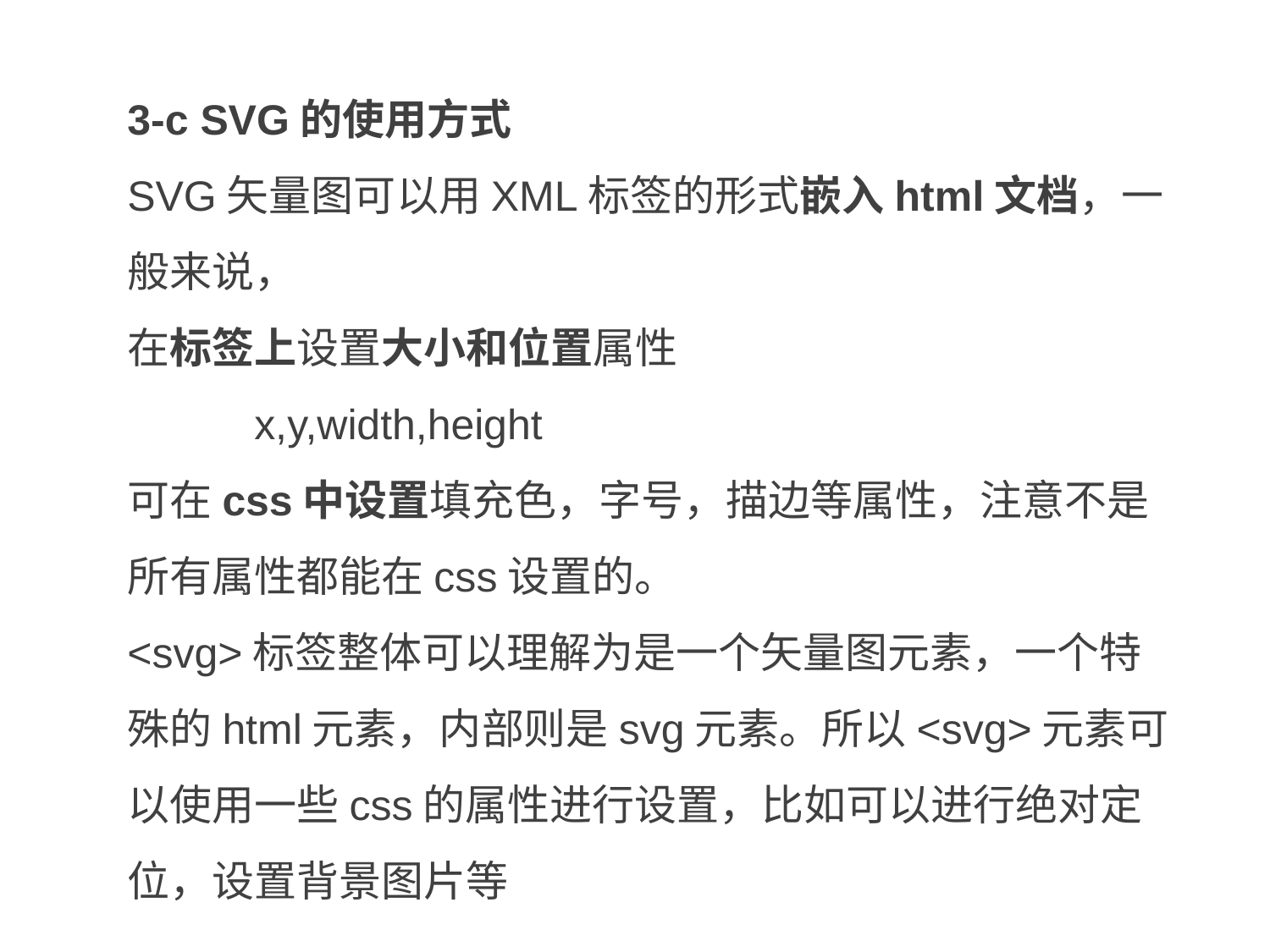

3-c SVG的使用方式
SVG矢量图可以用XML标签的形式嵌入html文档，一般来说，
在标签上设置大小和位置属性
	x,y,width,height
可在css中设置填充色，字号，描边等属性，注意不是所有属性都能在css设置的。
<svg>标签整体可以理解为是一个矢量图元素，一个特殊的html元素，内部则是svg元素。所以<svg>元素可以使用一些css的属性进行设置，比如可以进行绝对定位，设置背景图片等